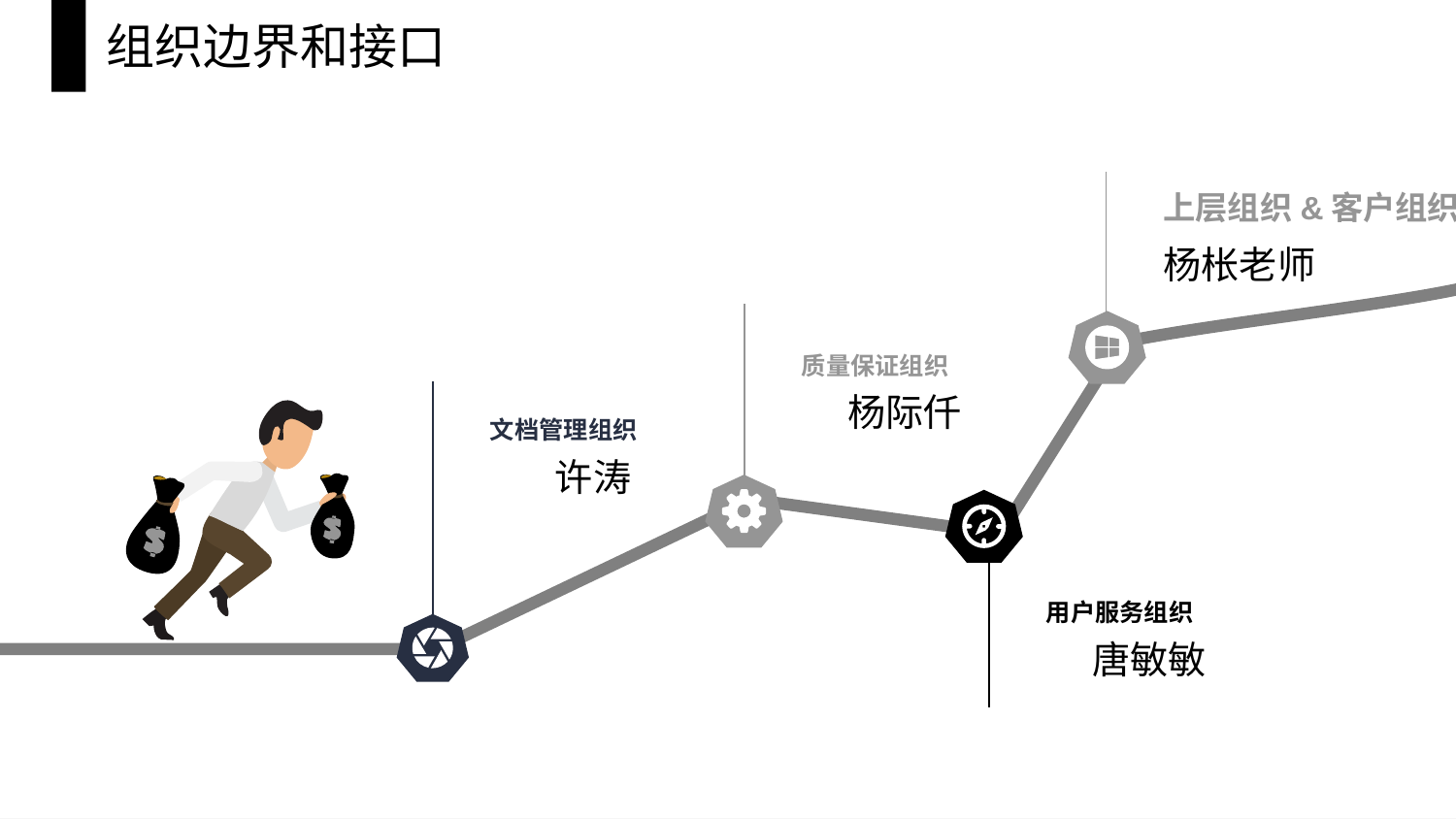

组织边界和接口
上层组织&客户组织
杨枨老师

质量保证组织
杨际仟

文档管理组织
许涛

用户服务组织
唐敏敏